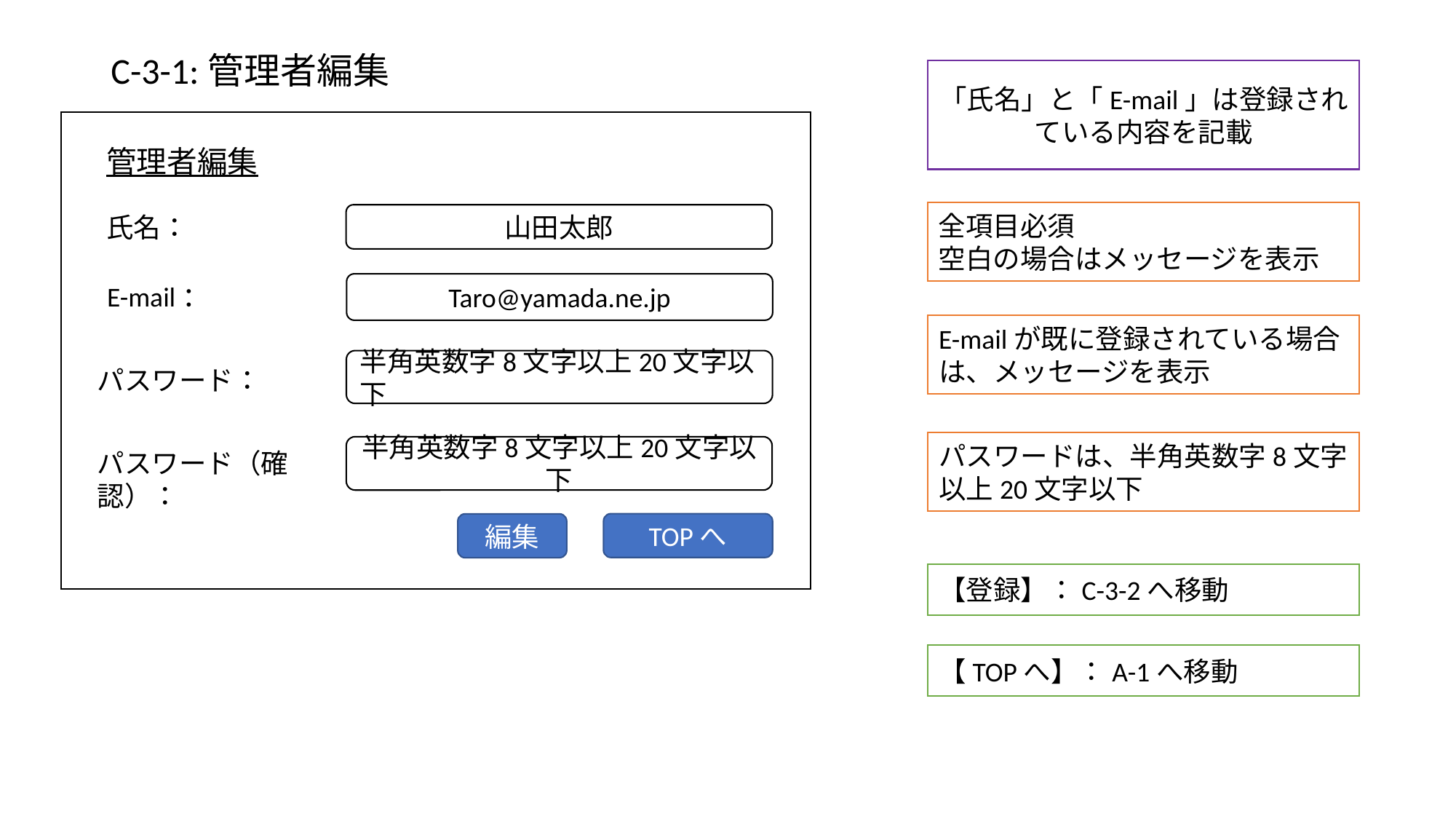

# C-3-1:管理者編集
「氏名」と「E-mail」は登録されている内容を記載

管理者編集
全項目必須
空白の場合はメッセージを表示
山田太郎
氏名：
Taro@yamada.ne.jp
E-mail：
E-mailが既に登録されている場合は、メッセージを表示
半角英数字8文字以上20文字以下
パスワード：
パスワードは、半角英数字8文字以上20文字以下
半角英数字8文字以上20文字以下
パスワード（確認）：
TOPへ
編集
【登録】：C-3-2へ移動
【TOPへ】：A-1へ移動